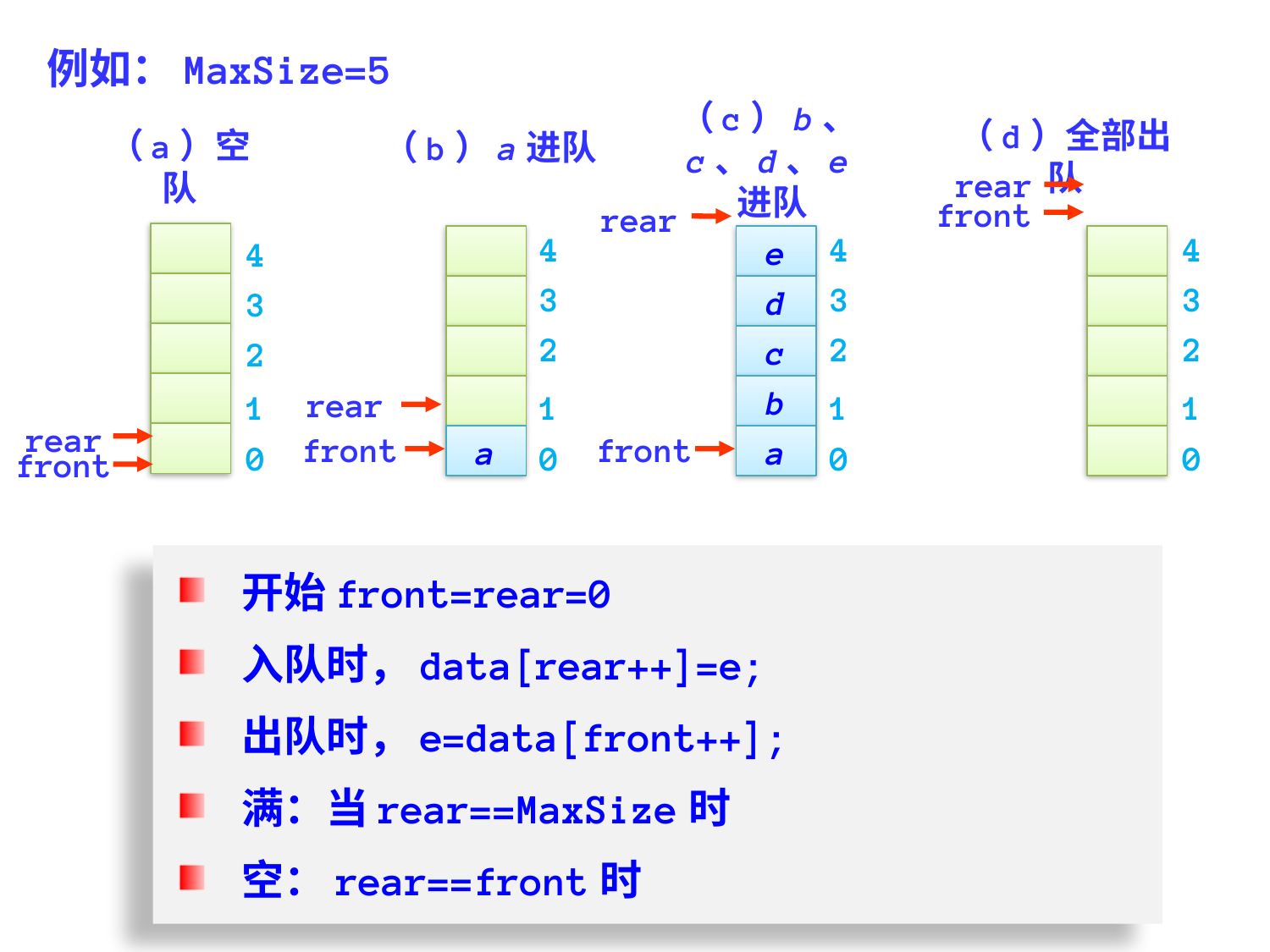

例如：MaxSize=5
（c）b、c、d、e进队
（d）全部出队
（a）空队
（b）a进队
rear

front

4

3

2

1

0
rear

4
e
3
d
2
c
b
1
front
a
0

4

3

2

rear
1

front
a
0

4

3

2

1
rear

0

front

开始front=rear=0
入队时，data[rear++]=e;
出队时，e=data[front++];
满：当rear==MaxSize时
空：rear==front时